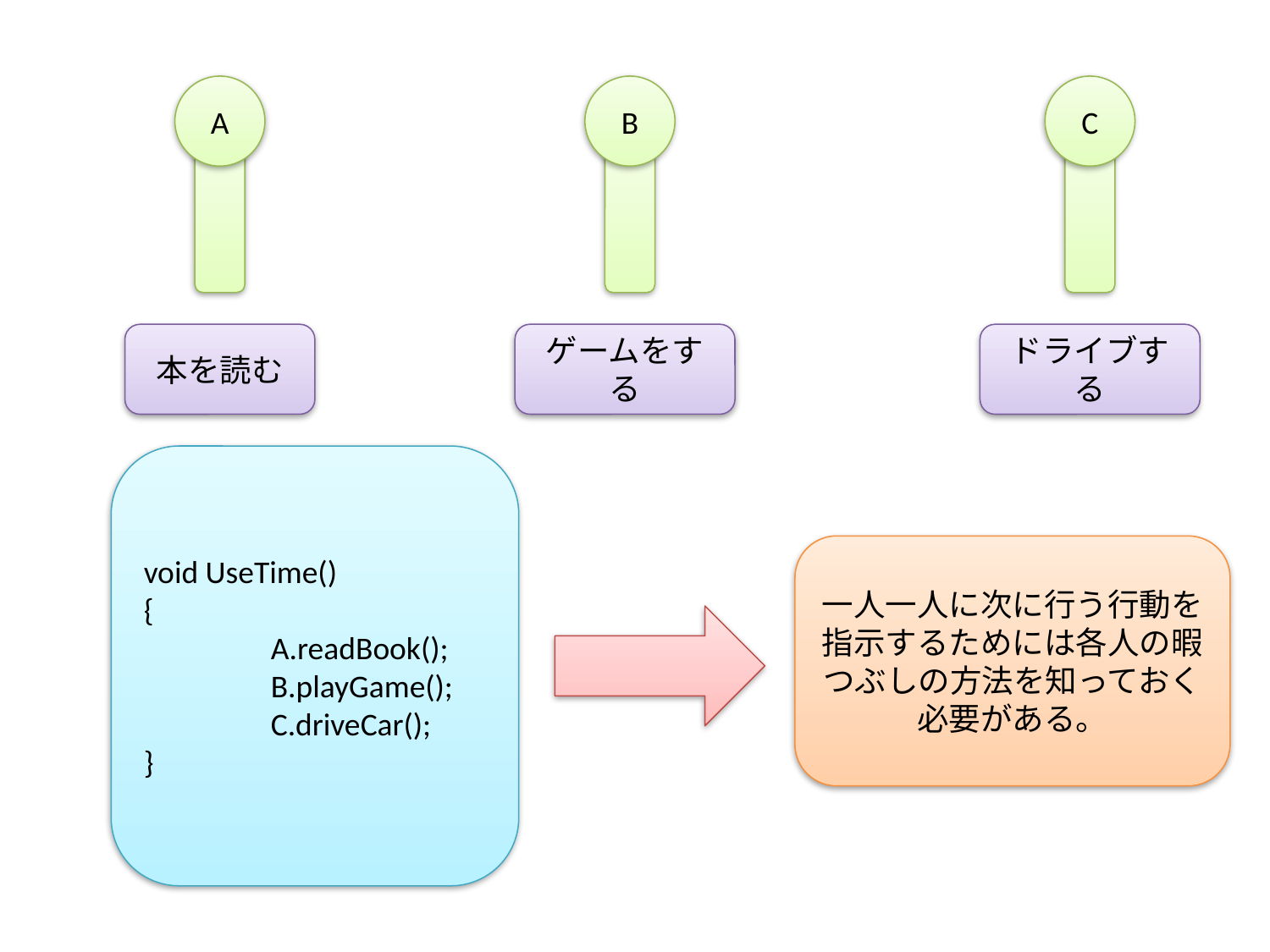

A
B
C

本を読む
ゲームをする
ドライブする
void UseTime()
{
	A.readBook();
	B.playGame();
	C.driveCar();
}
一人一人に次に行う行動を指示するためには各人の暇つぶしの方法を知っておく必要がある。